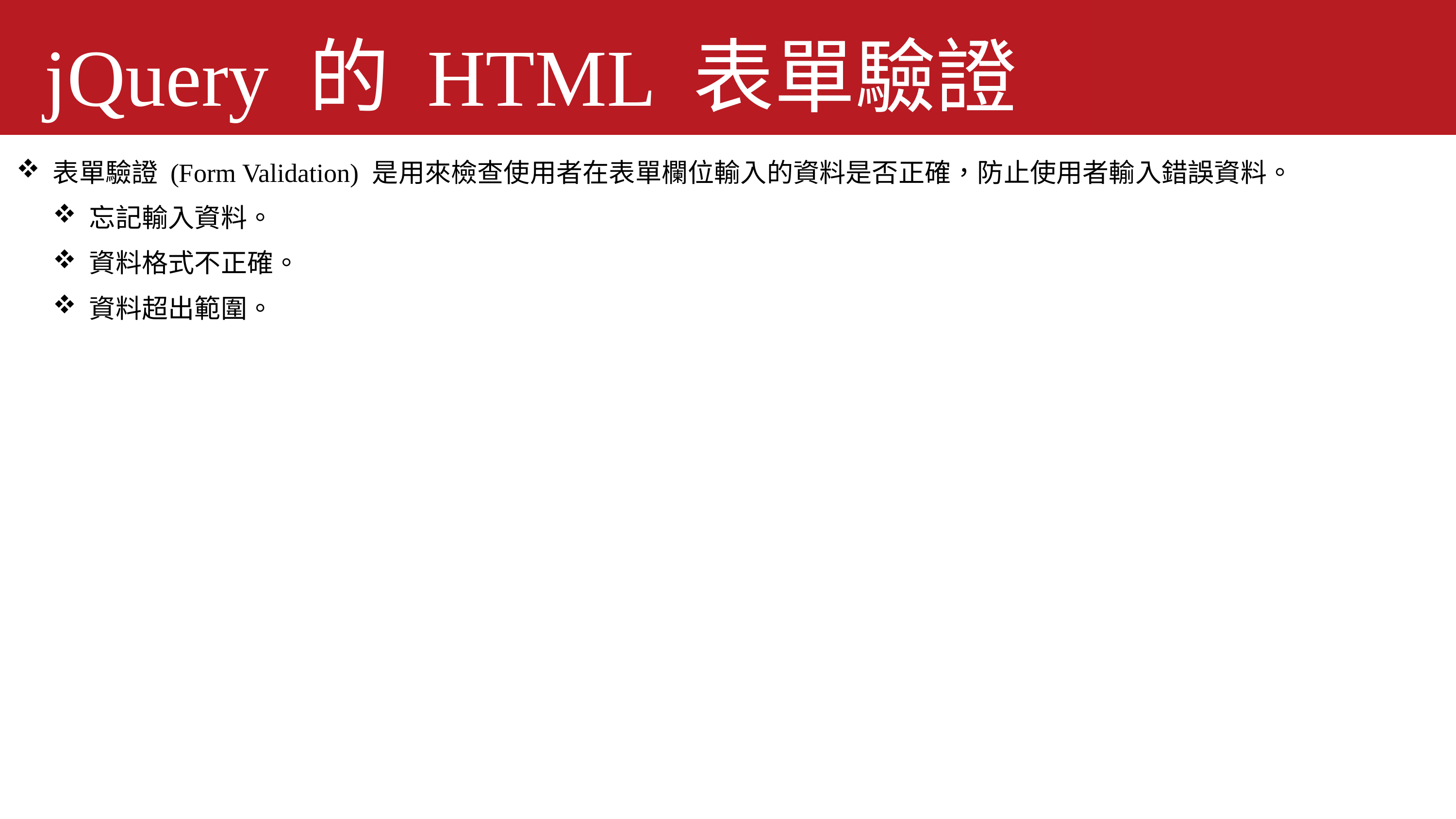

jQuery 的 HTML 表單驗證
表單驗證 (Form Validation) 是用來檢查使用者在表單欄位輸入的資料是否正確，防止使用者輸入錯誤資料。
忘記輸入資料。
資料格式不正確。
資料超出範圍。